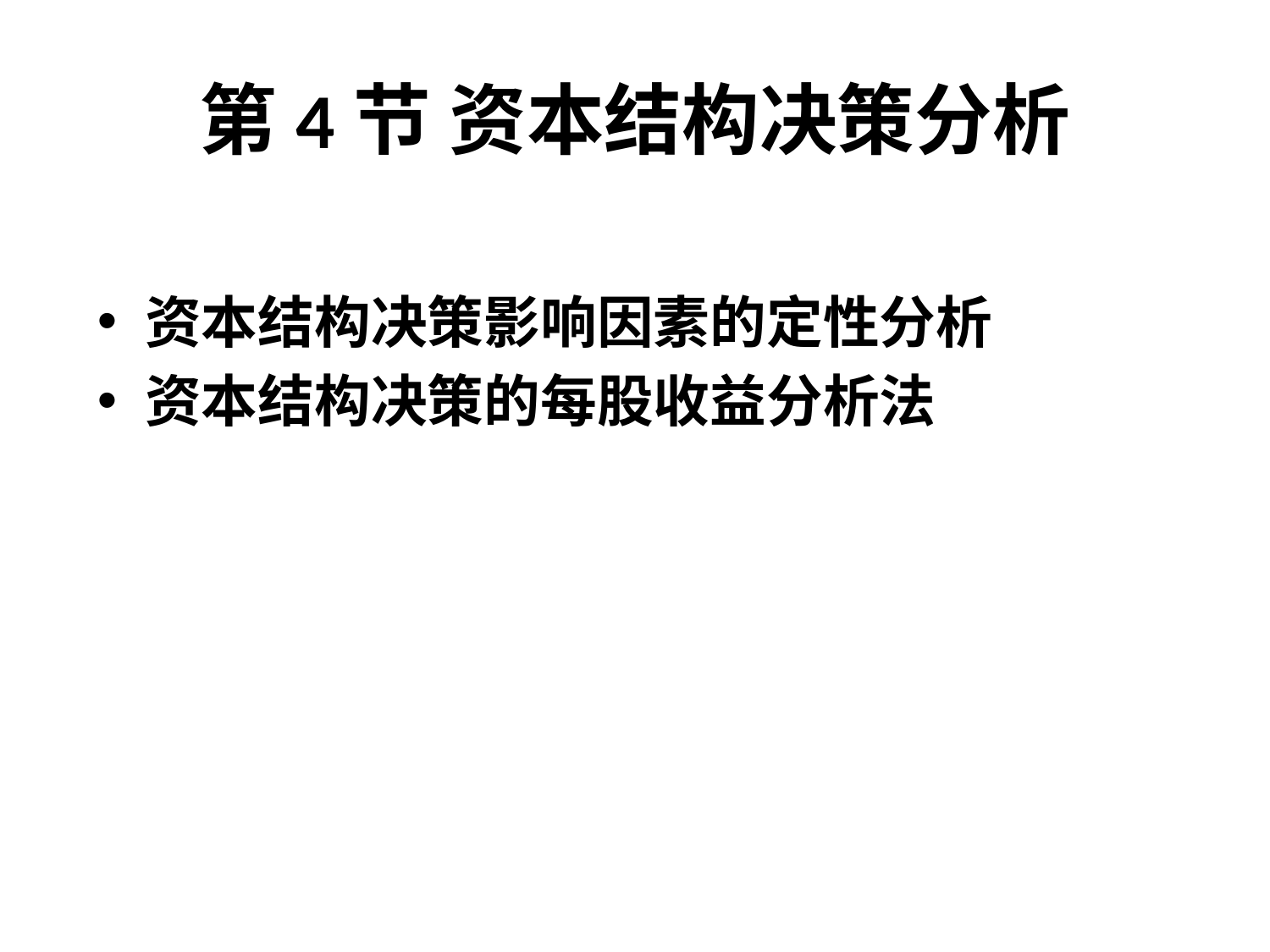

第4节 资本结构决策分析
资本结构决策影响因素的定性分析
资本结构决策的每股收益分析法